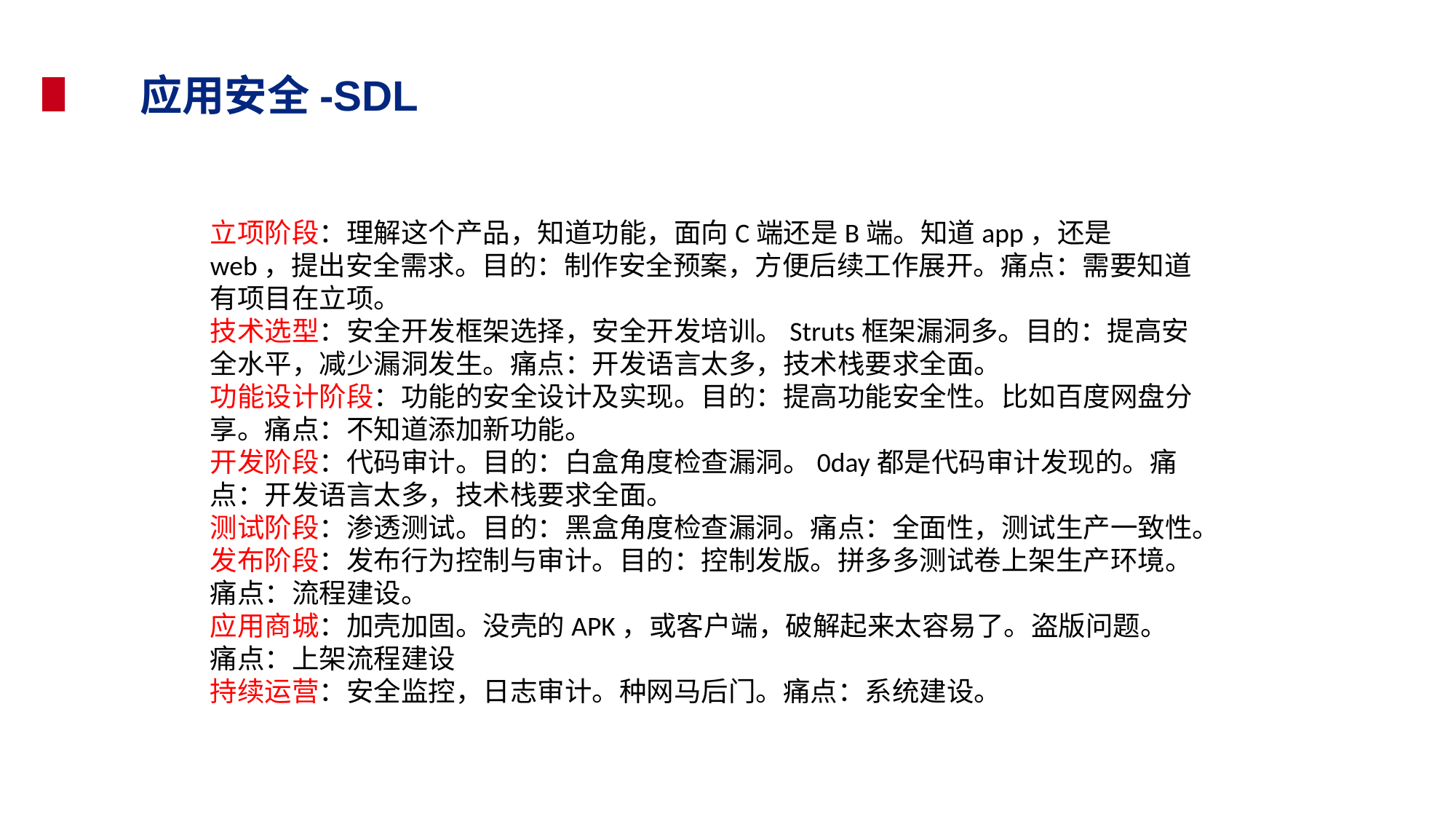

应用安全-SDL

立项阶段：理解这个产品，知道功能，面向C端还是B端。知道app，还是web，提出安全需求。目的：制作安全预案，方便后续工作展开。痛点：需要知道有项目在立项。
技术选型：安全开发框架选择，安全开发培训。Struts框架漏洞多。目的：提高安全水平，减少漏洞发生。痛点：开发语言太多，技术栈要求全面。
功能设计阶段：功能的安全设计及实现。目的：提高功能安全性。比如百度网盘分享。痛点：不知道添加新功能。
开发阶段：代码审计。目的：白盒角度检查漏洞。0day都是代码审计发现的。痛点：开发语言太多，技术栈要求全面。
测试阶段：渗透测试。目的：黑盒角度检查漏洞。痛点：全面性，测试生产一致性。
发布阶段：发布行为控制与审计。目的：控制发版。拼多多测试卷上架生产环境。痛点：流程建设。
应用商城：加壳加固。没壳的APK，或客户端，破解起来太容易了。盗版问题。痛点：上架流程建设
持续运营：安全监控，日志审计。种网马后门。痛点：系统建设。